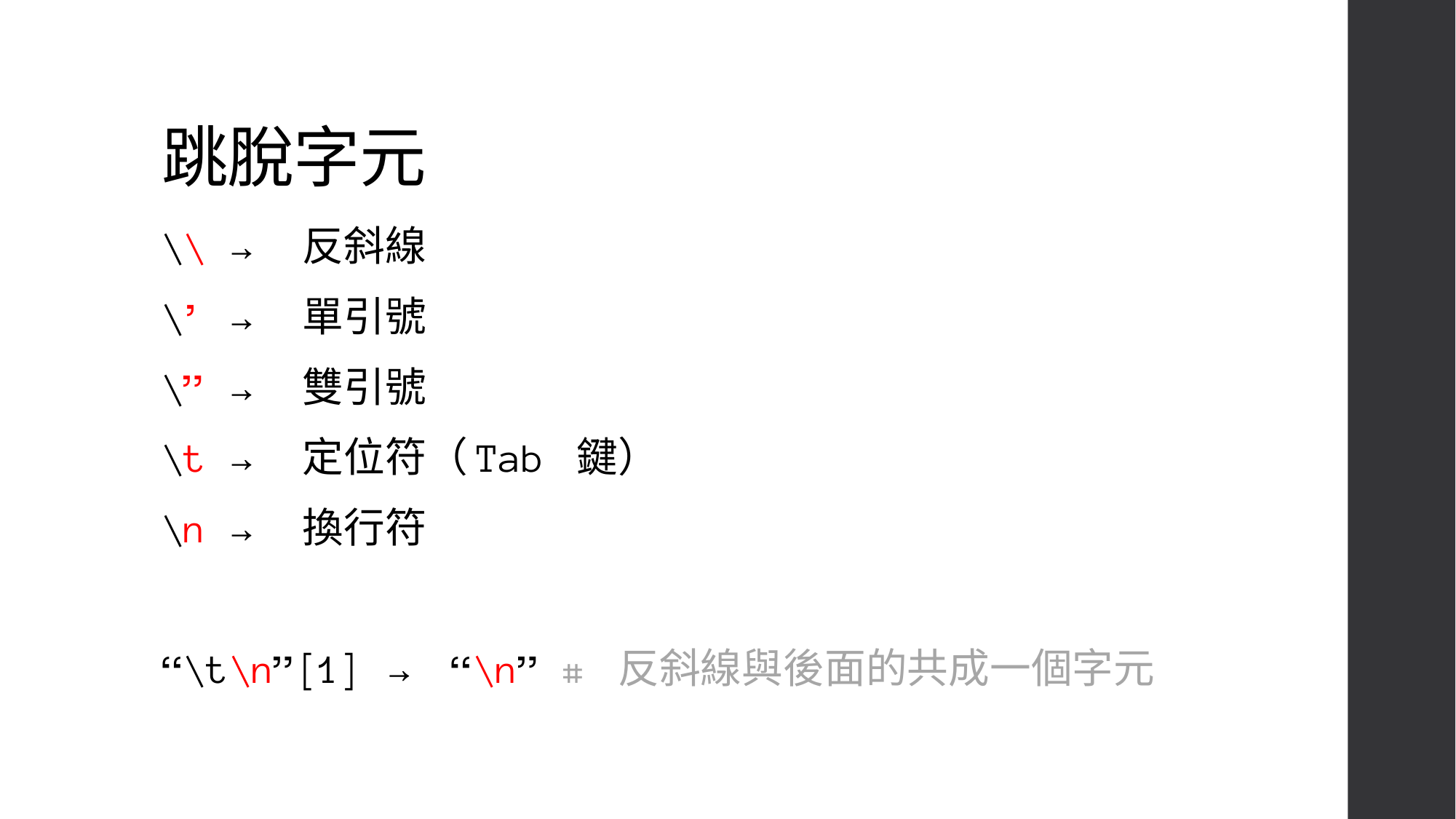

# 跳脫字元
\\ → 反斜線
\’ → 單引號
\” → 雙引號
\t → 定位符（Tab 鍵）
\n → 換行符

“\t\n”[1] → “\n” # 反斜線與後面的共成一個字元